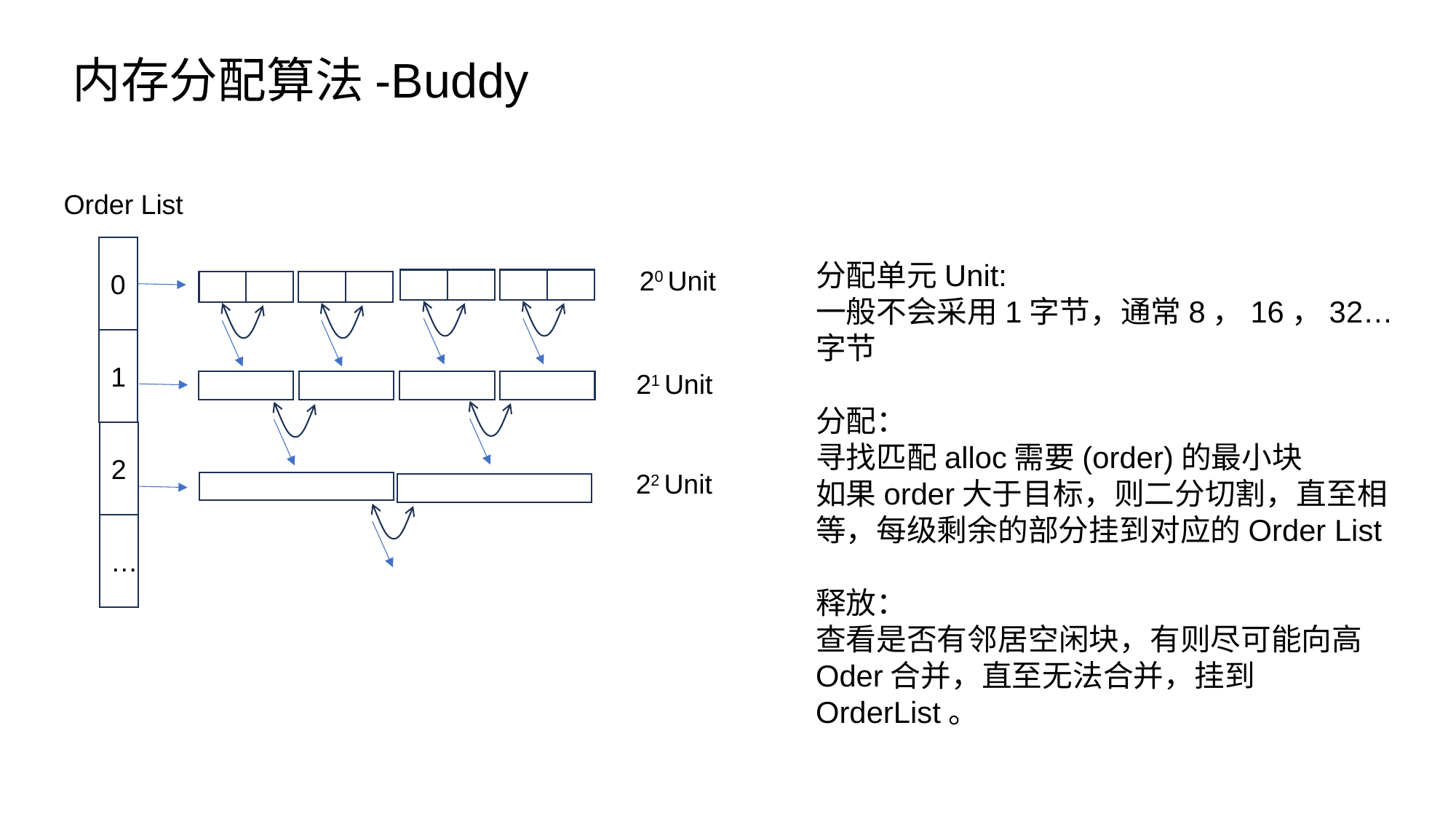

内存分配算法-Buddy
Order List
0
分配单元Unit:
一般不会采用1字节，通常8，16，32…字节

分配：
寻找匹配alloc需要(order)的最小块
如果order大于目标，则二分切割，直至相等，每级剩余的部分挂到对应的Order List

释放：
查看是否有邻居空闲块，有则尽可能向高Oder合并，直至无法合并，挂到OrderList。
20 Unit

1
21 Unit

2
22 Unit

…